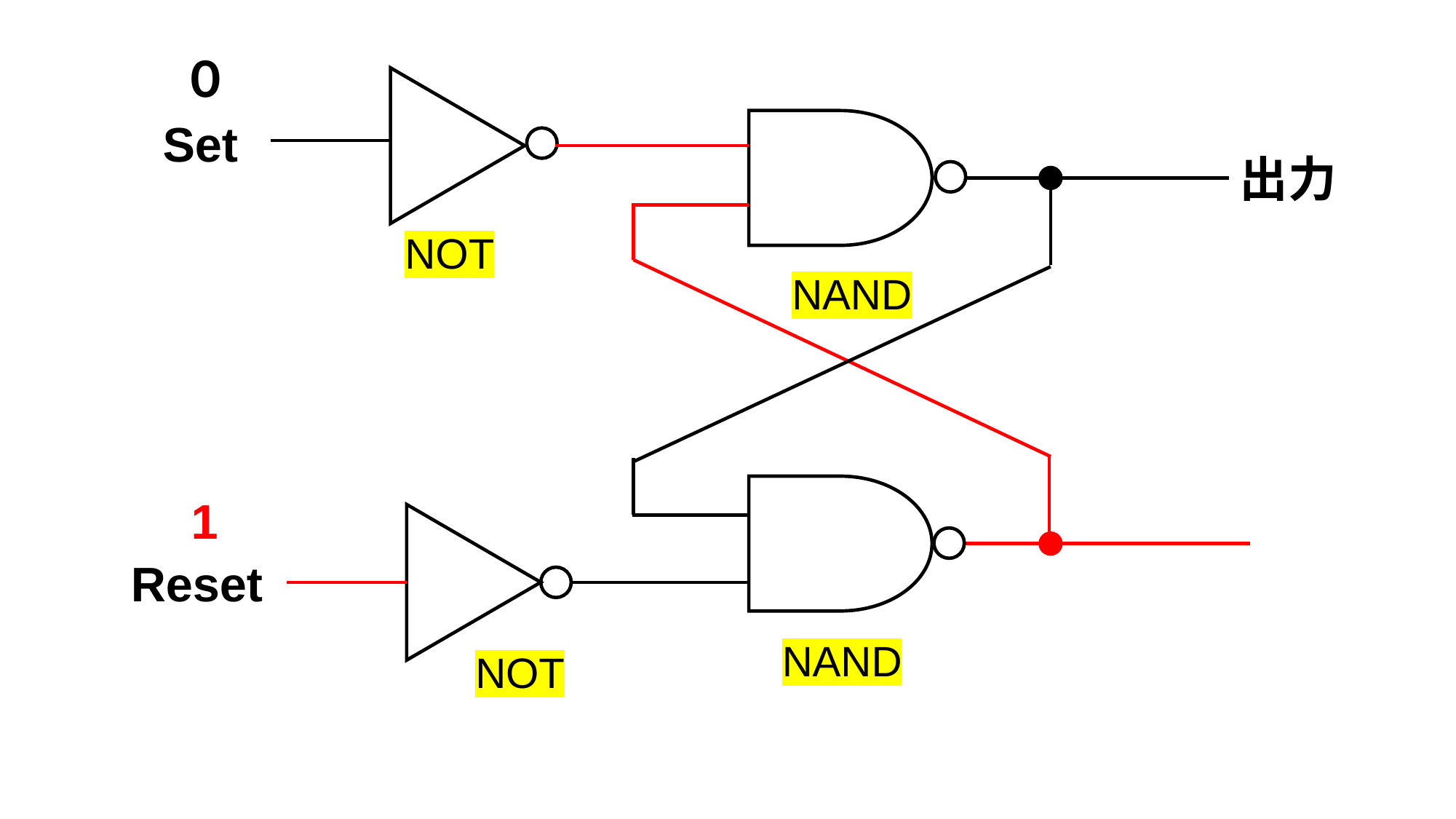

０

Set

出力

NOT
NAND

1

Reset
NAND
NOT